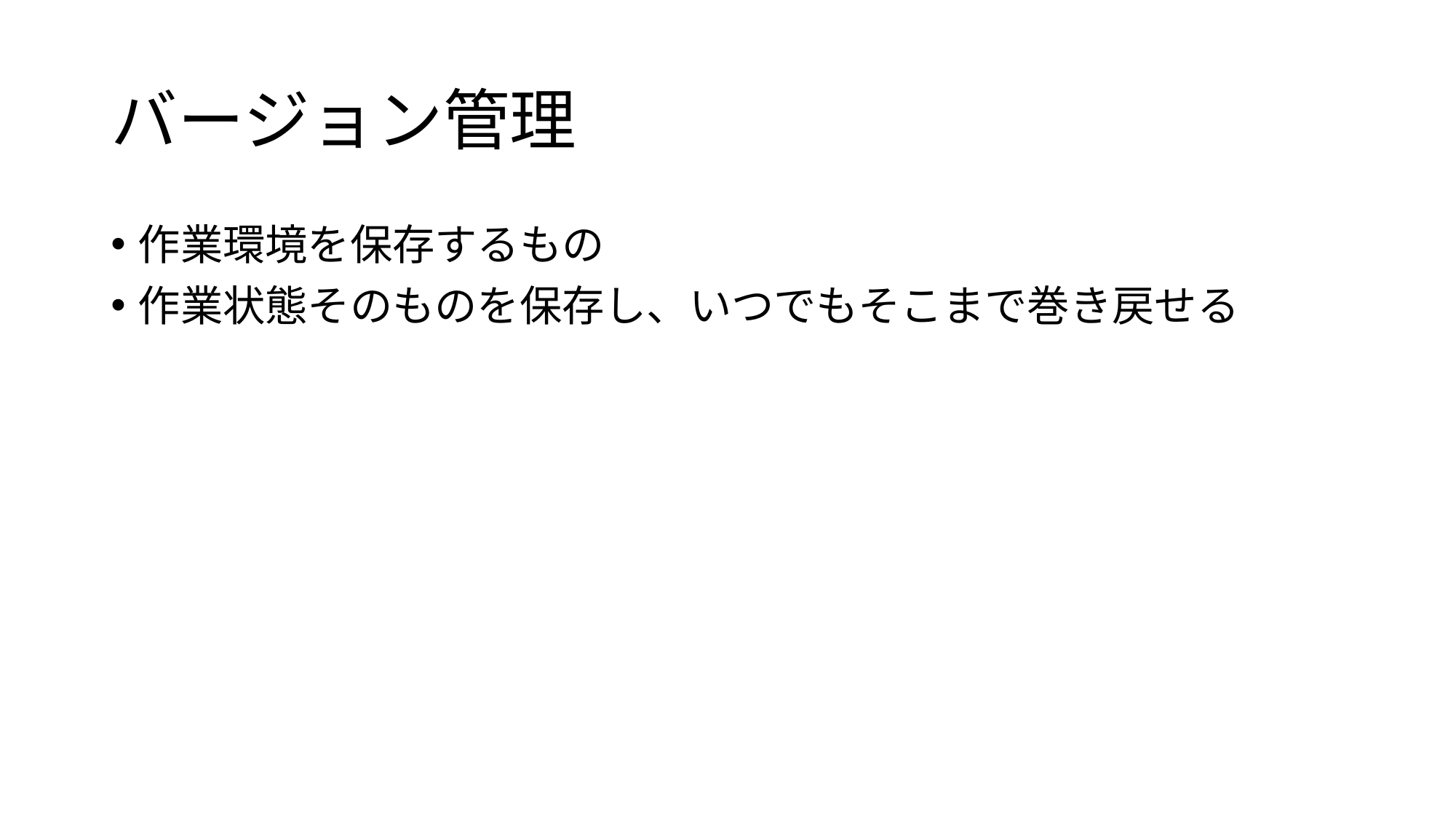

# バージョン管理
作業環境を保存するもの
作業状態そのものを保存し、いつでもそこまで巻き戻せる